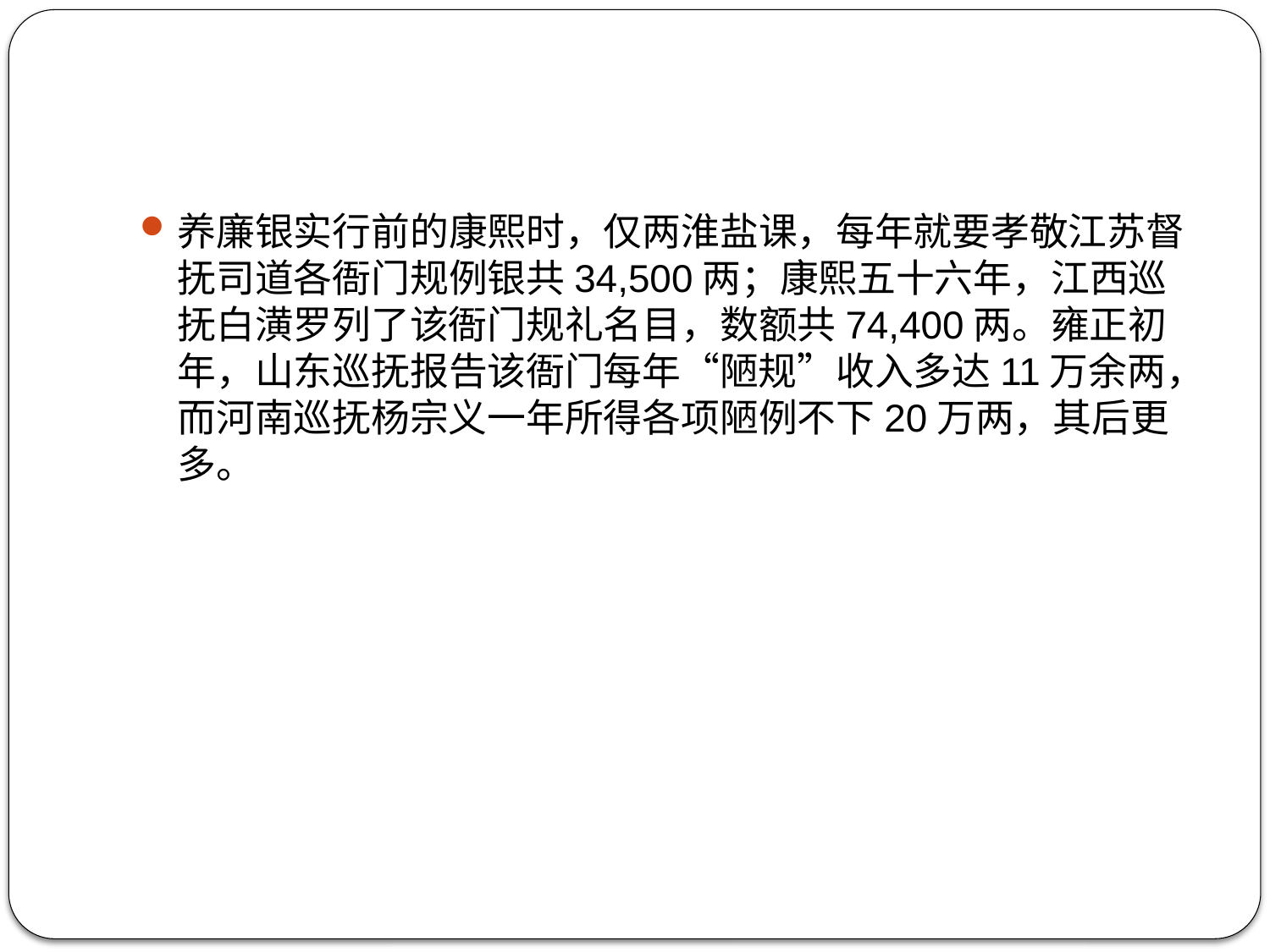

#
养廉银实行前的康熙时，仅两淮盐课，每年就要孝敬江苏督抚司道各衙门规例银共34,500两；康熙五十六年，江西巡抚白潢罗列了该衙门规礼名目，数额共74,400两。雍正初年，山东巡抚报告该衙门每年“陋规”收入多达11万余两，而河南巡抚杨宗义一年所得各项陋例不下20万两，其后更多。